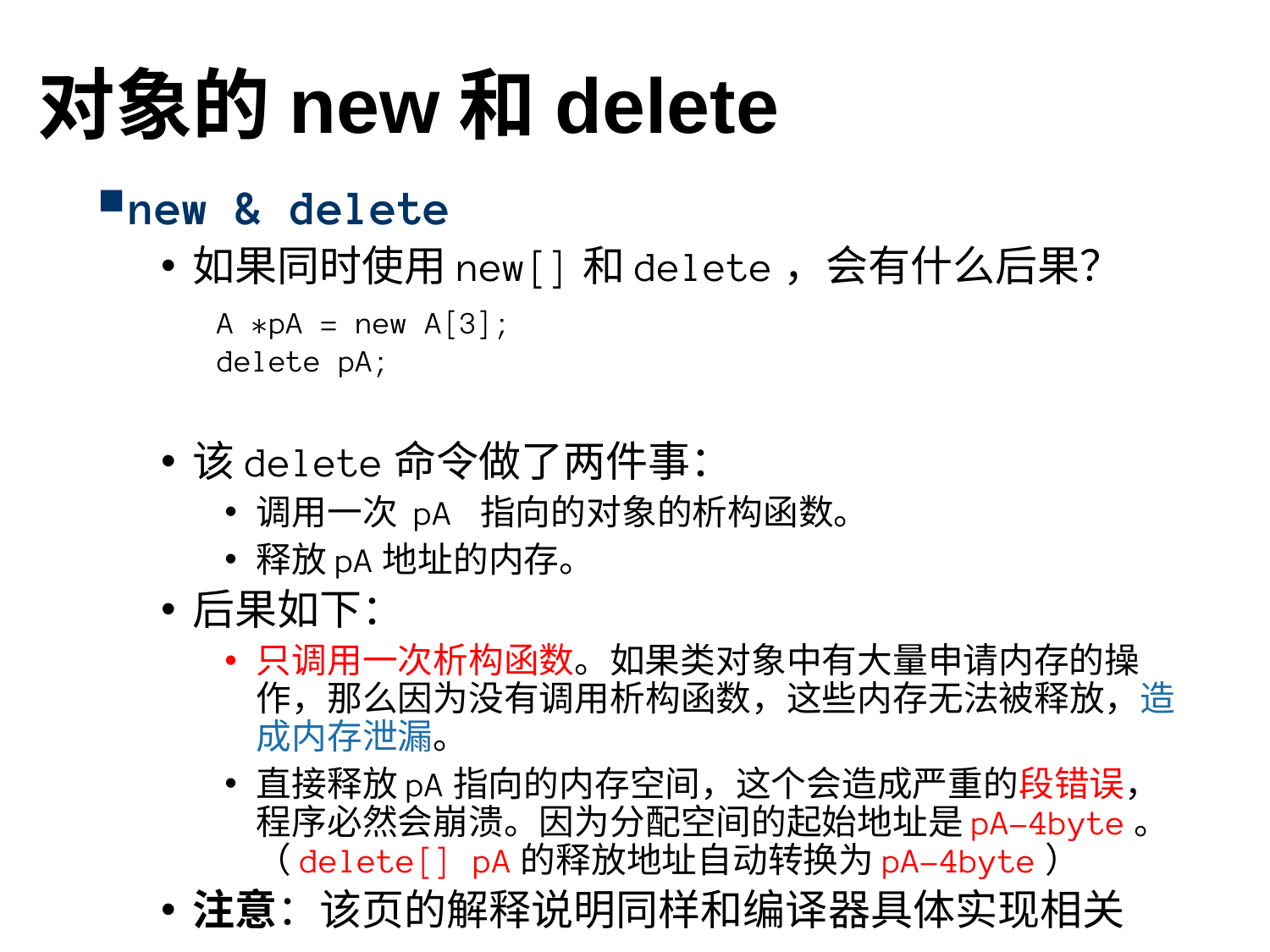

# 对象的new和delete
new & delete
如果同时使用new[]和delete，会有什么后果？

该delete命令做了两件事：
调用一次 pA 指向的对象的析构函数。
释放pA地址的内存。
后果如下：
只调用一次析构函数。如果类对象中有大量申请内存的操作，那么因为没有调用析构函数，这些内存无法被释放，造成内存泄漏。
直接释放pA指向的内存空间，这个会造成严重的段错误，程序必然会崩溃。因为分配空间的起始地址是pA-4byte。（delete[] pA的释放地址自动转换为pA-4byte）
注意：该页的解释说明同样和编译器具体实现相关
A *pA = new A[3];
delete pA;